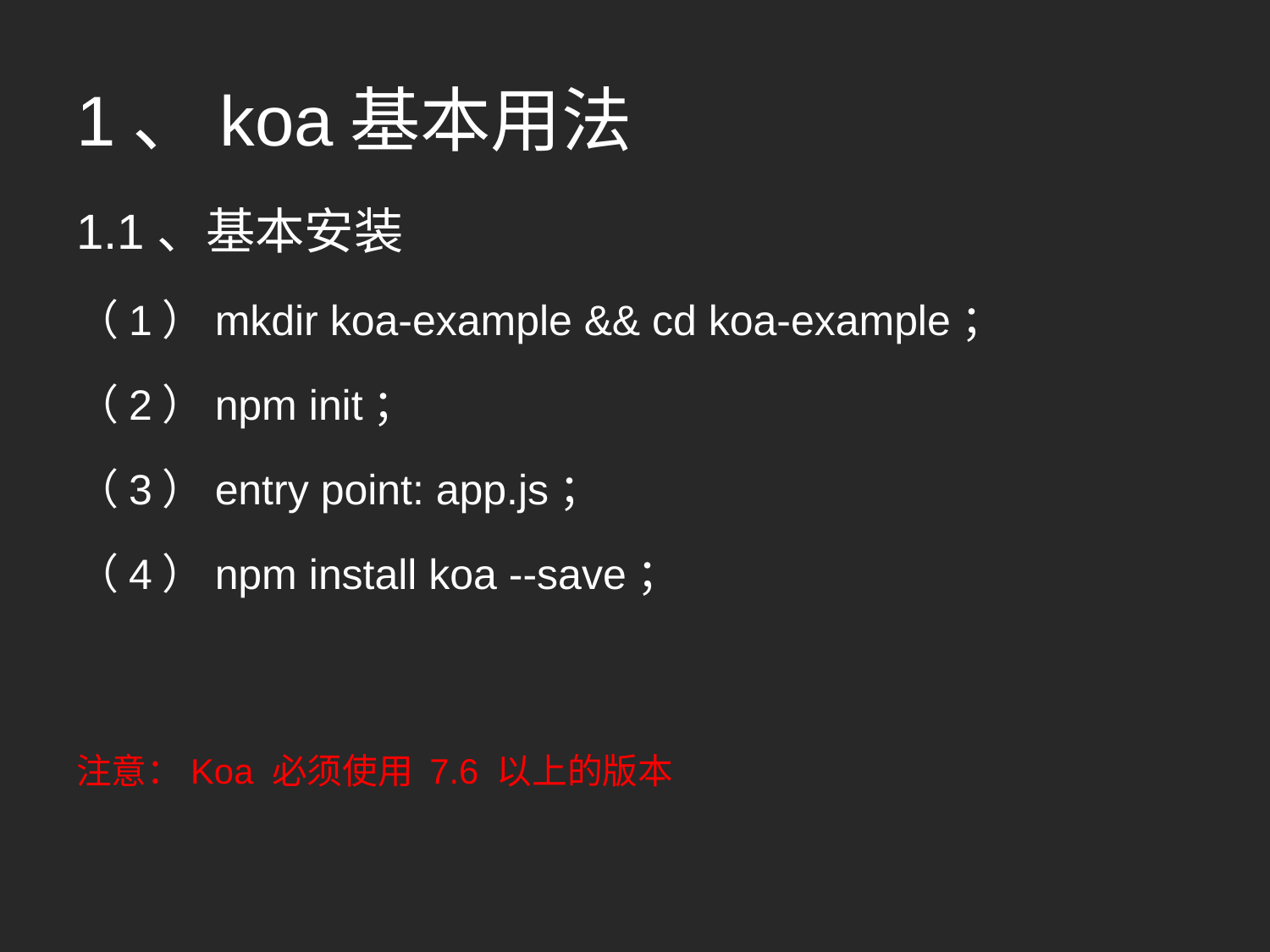

# 1、koa基本用法
1.1、基本安装
（1）mkdir koa-example && cd koa-example；
（2）npm init；
（3）entry point: app.js；
（4）npm install koa --save；

注意：Koa 必须使用 7.6 以上的版本